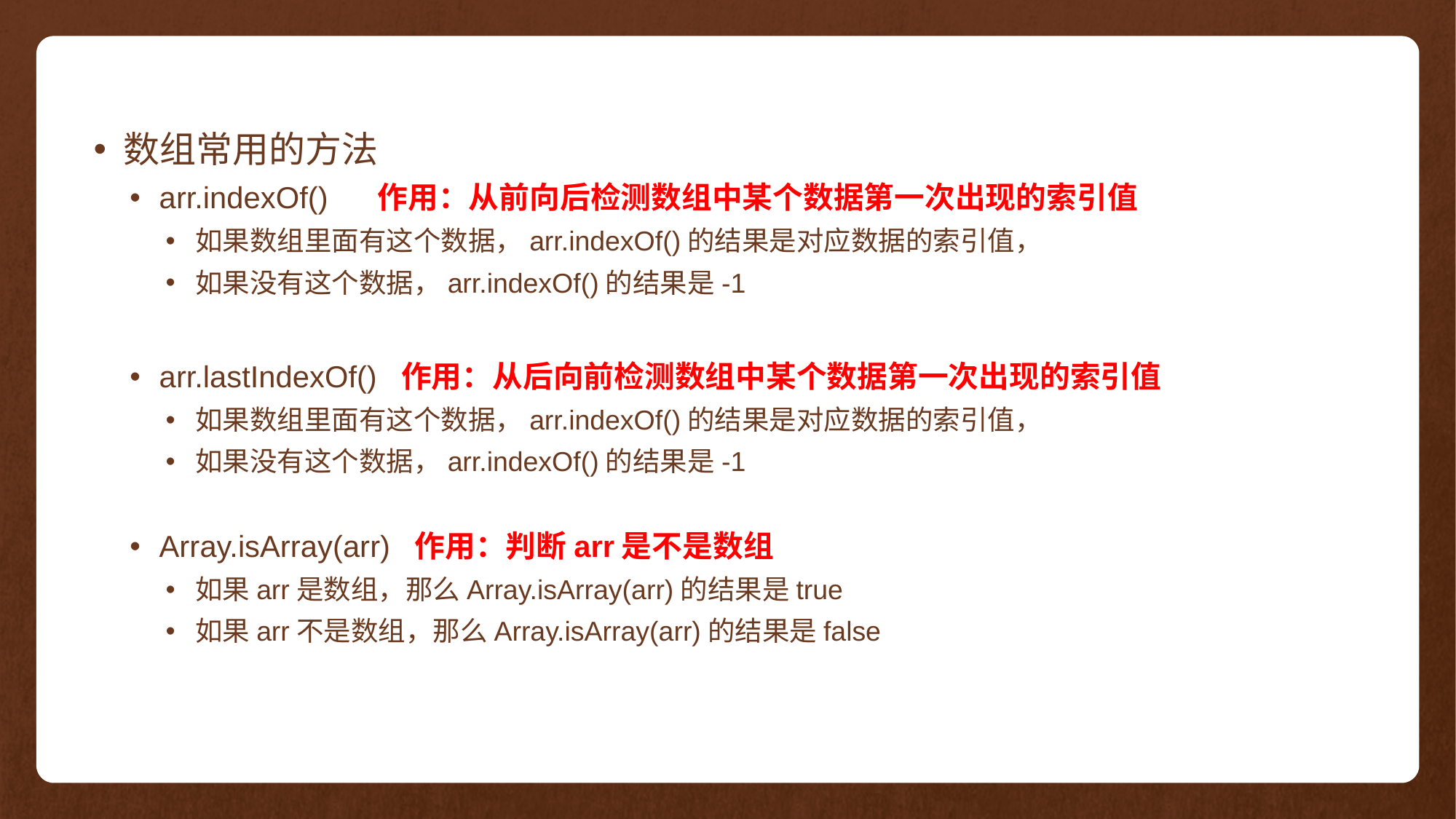

数组常用的方法
arr.indexOf()	作用：从前向后检测数组中某个数据第一次出现的索引值
如果数组里面有这个数据，arr.indexOf()的结果是对应数据的索引值，
如果没有这个数据，arr.indexOf()的结果是-1

arr.lastIndexOf()  作用：从后向前检测数组中某个数据第一次出现的索引值
如果数组里面有这个数据，arr.indexOf()的结果是对应数据的索引值，
如果没有这个数据，arr.indexOf()的结果是-1

Array.isArray(arr)  作用：判断arr是不是数组
如果arr是数组，那么Array.isArray(arr)的结果是true
如果arr不是数组，那么Array.isArray(arr)的结果是false